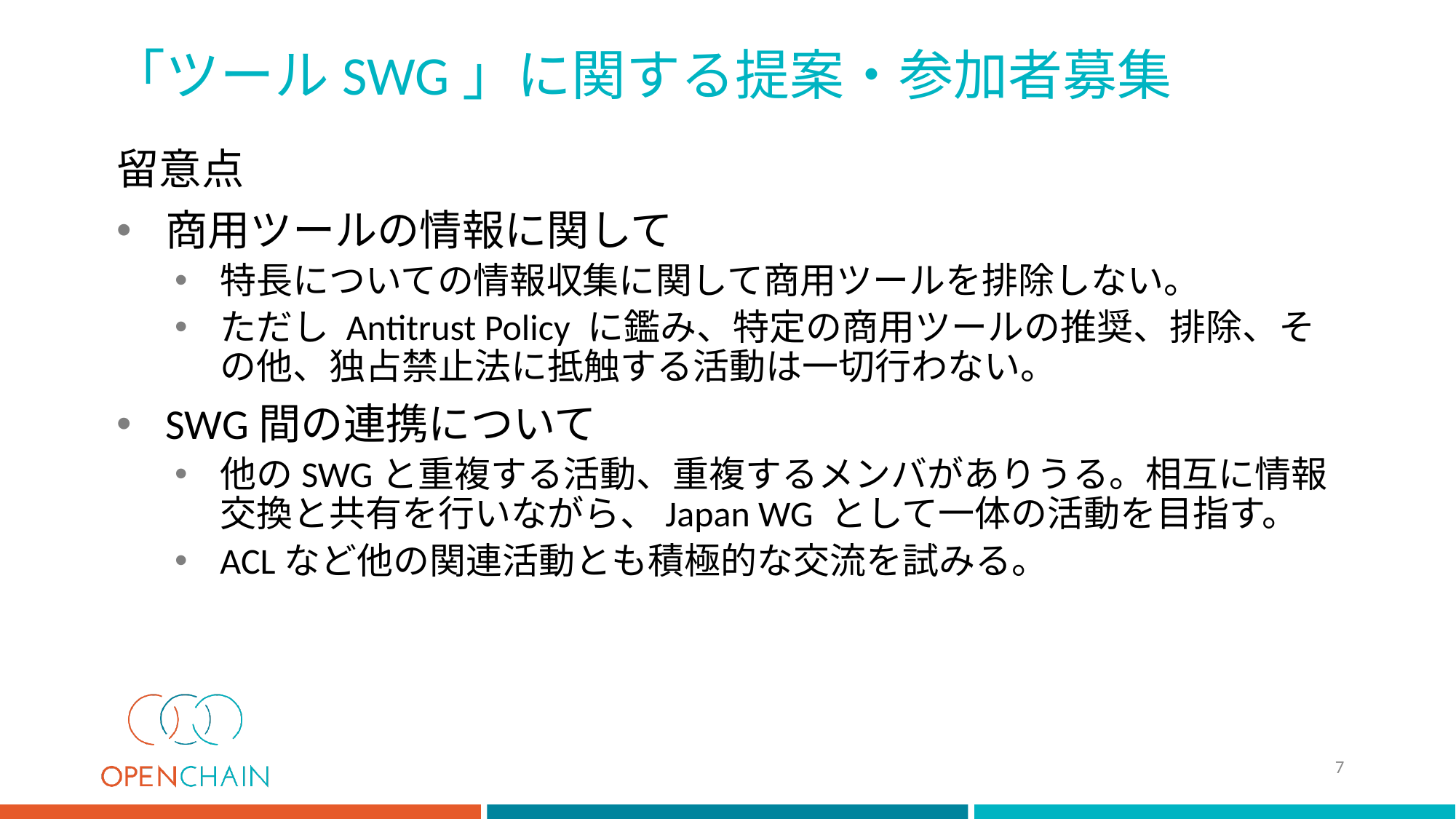

# 「ツールSWG」に関する提案・参加者募集
留意点
商用ツールの情報に関して
特長についての情報収集に関して商用ツールを排除しない。
ただし Antitrust Policy に鑑み、特定の商用ツールの推奨、排除、その他、独占禁止法に抵触する活動は一切行わない。
SWG間の連携について
他のSWGと重複する活動、重複するメンバがありうる。相互に情報交換と共有を行いながら、Japan WG として一体の活動を目指す。
ACLなど他の関連活動とも積極的な交流を試みる。

7